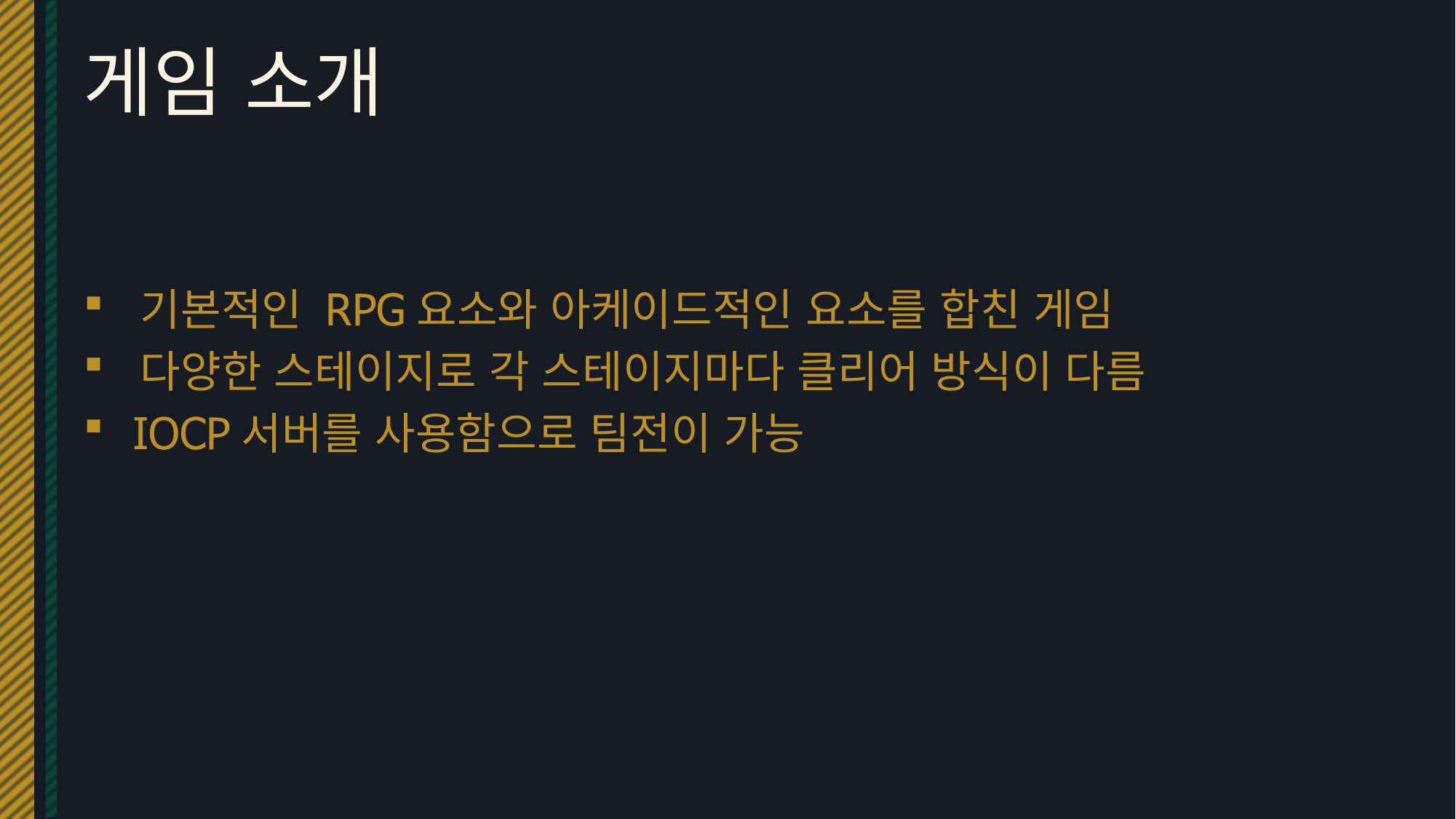

# 게임 소개

  기본적인 RPG요소와 아케이드적인 요소를 합친 게임
  다양한 스테이지로 각 스테이지마다 클리어 방식이 다름
  IOCP서버를 사용함으로 팀전이 가능